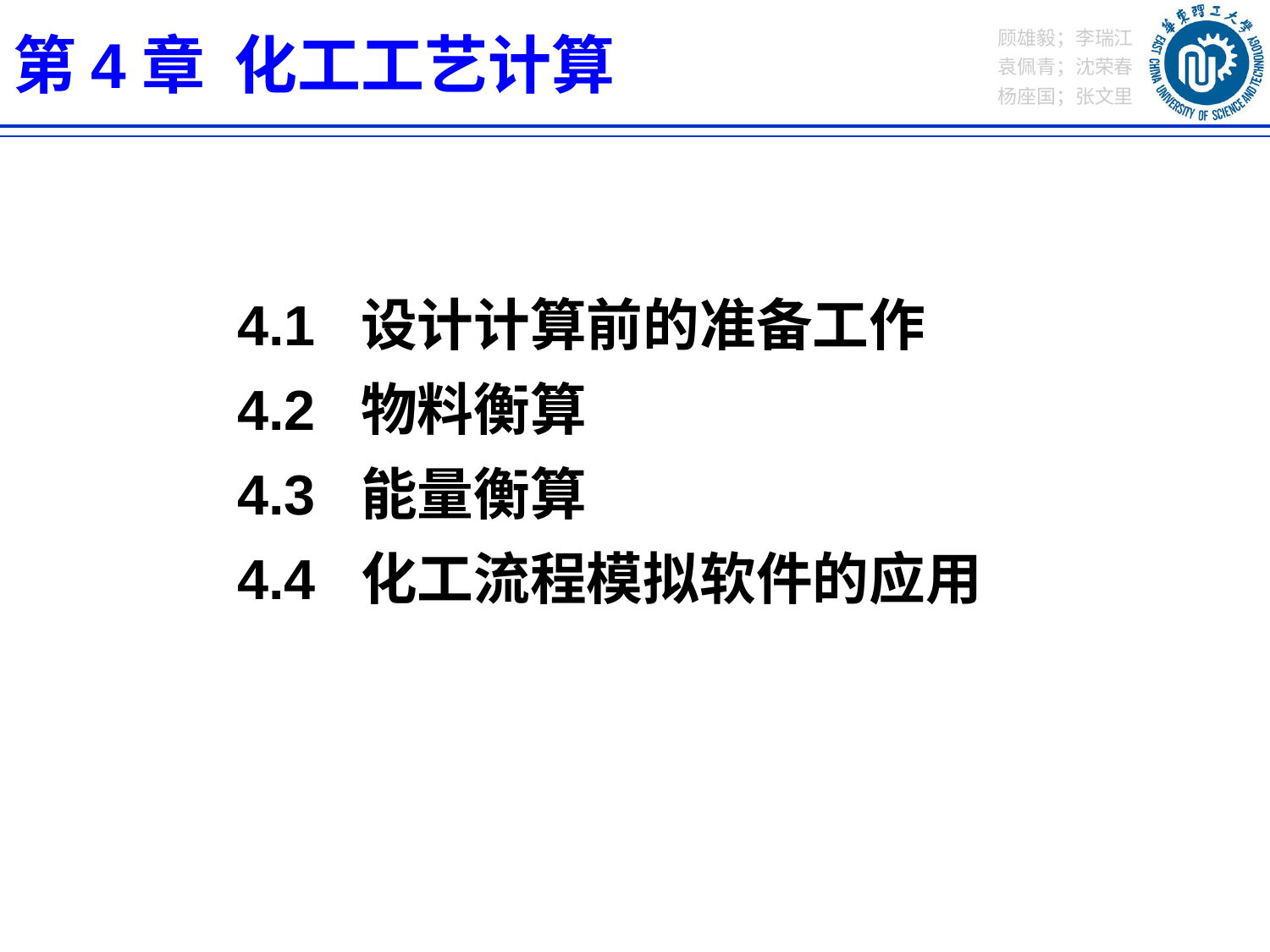

第4章  化工工艺计算
4.1  设计计算前的准备工作
4.2  物料衡算
4.3  能量衡算
4.4  化工流程模拟软件的应用